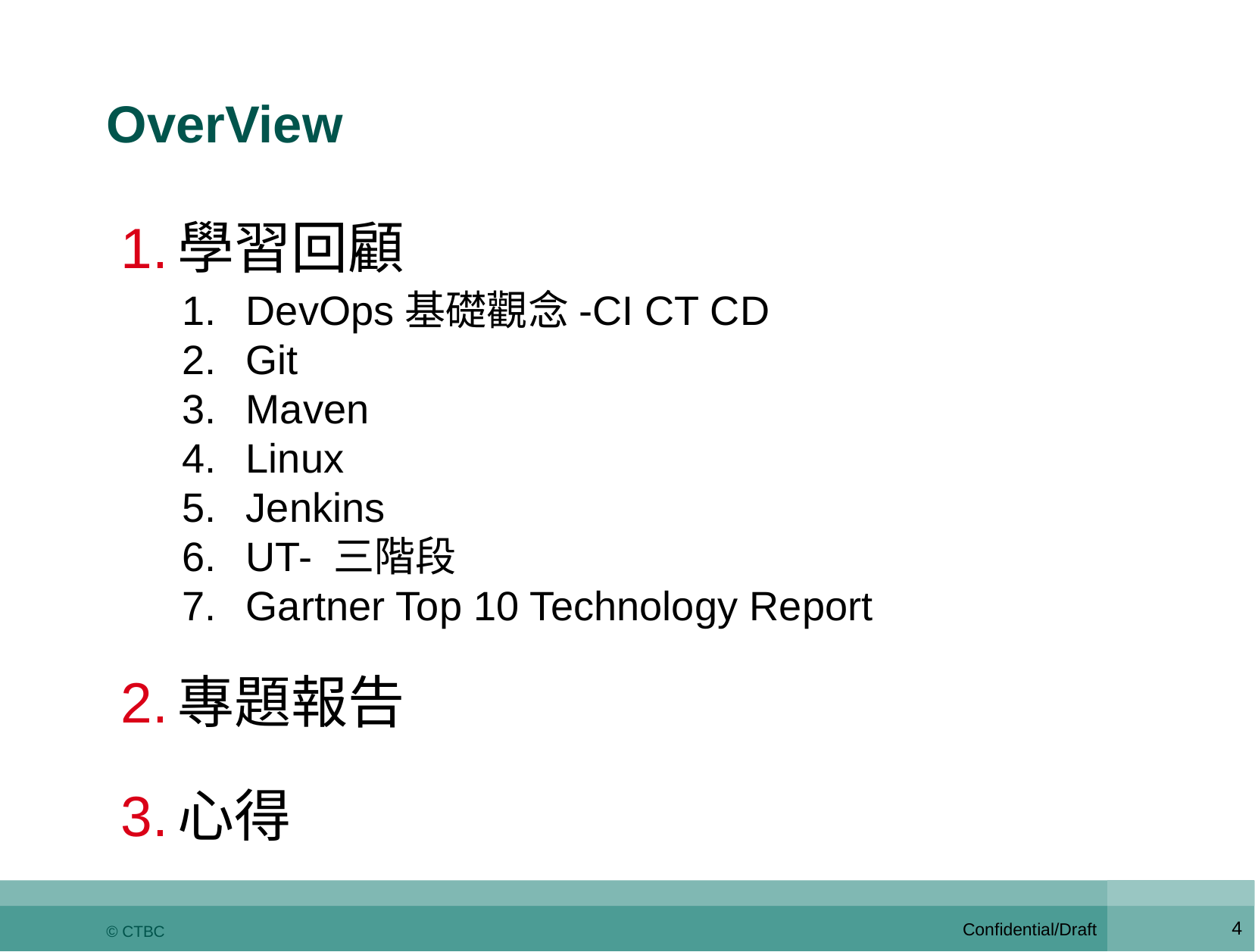

# OverView
學習回顧

專題報告
心得

DevOps基礎觀念-CI CT CD
Git
Maven
Linux
Jenkins
UT- 三階段
Gartner Top 10 Technology Report